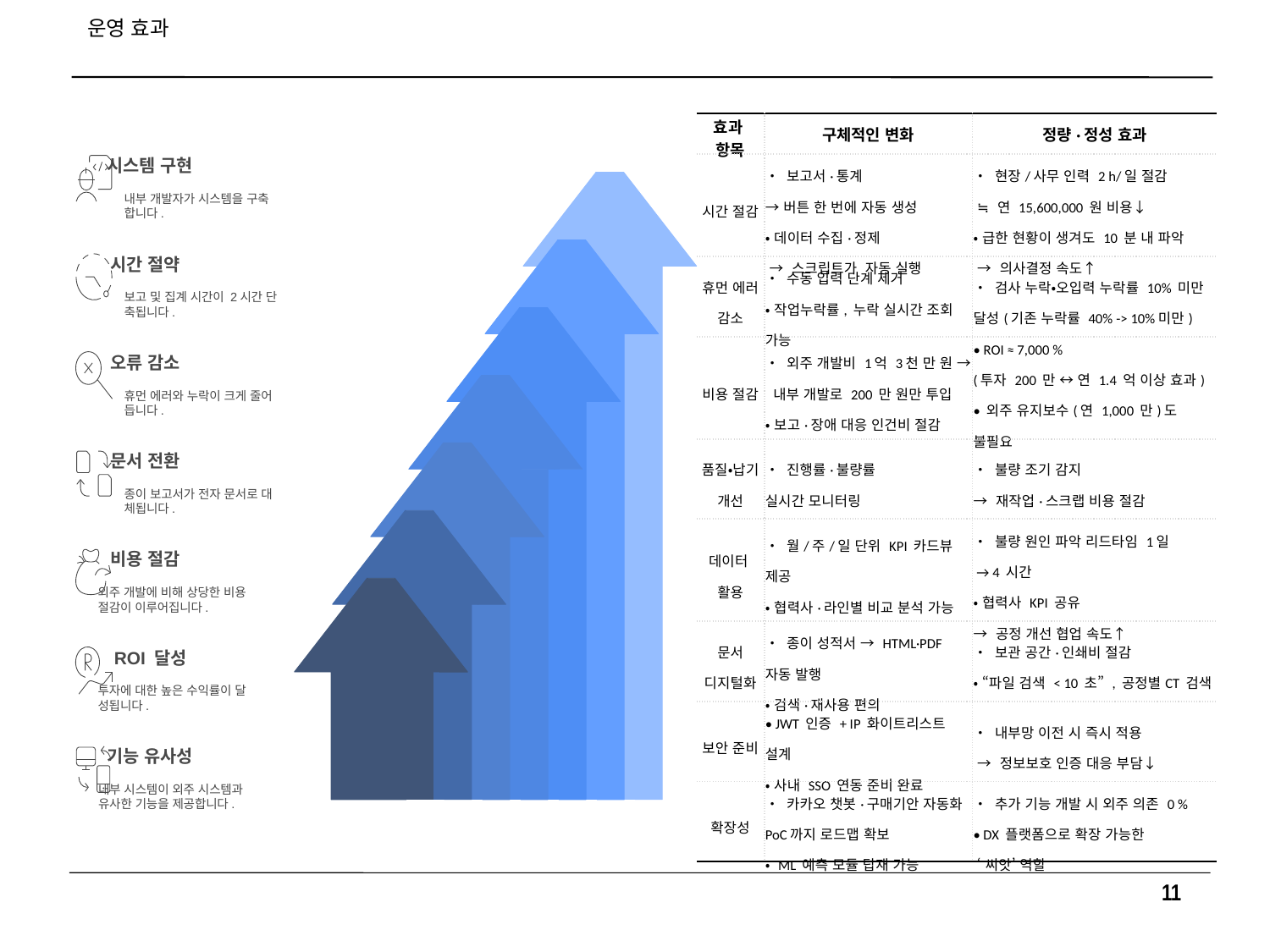

# 운영 효과

시스템 구현

내부 개발자가 시스템을 구축
합니다.

시간 절약

보고 및 집계 시간이 2시간 단
축됩니다.

오류 감소

휴먼 에러와 누락이 크게 줄어
듭니다.

문서 전환
종이 보고서가 전자 문서로 대
체됩니다.

비용 절감

외주 개발에 비해 상당한 비용
절감이 이루어집니다.

ROI 달성
투자에 대한 높은 수익률이 달
성됩니다.
기능 유사성

내부 시스템이 외주 시스템과
유사한 기능을 제공합니다.
| 효과 항목 | 구체적인 변화 | 정량·정성 효과 |
| --- | --- | --- |
| 시간 절감 | • 보고서·통계 →버튼 한 번에 자동 생성 • 데이터 수집·정제 → 스크립트가 자동 실행 | • 현장/사무 인력 2 h/일 절감 ≒ 연 15,600,000 원 비용↓ • 급한 현황이 생겨도 10 분 내 파악 → 의사결정 속도↑ |
| 휴먼 에러 감소 | • 수동 입력 단계 제거 • 작업누락률, 누락 실시간 조회 가능 | • 검사 누락‧오입력 누락률 10% 미만 달성(기존 누락률 40% -> 10%미만) |
| 비용 절감 | • 외주 개발비 1억 3천 만 원 → 내부 개발로 200 만 원만 투입 • 보고·장애 대응 인건비 절감 | • ROI ≈ 7,000 % (투자 200 만 ↔ 연 1.4 억 이상 효과) • 외주 유지보수(연 1,000 만)도 불필요 |
| 품질‧납기 개선 | • 진행률·불량률 실시간 모니터링 | • 불량 조기 감지 → 재작업·스크랩 비용 절감 |
| 데이터 활용 | • 월/주/일 단위 KPI 카드뷰 제공 • 협력사·라인별 비교 분석 가능 | • 불량 원인 파악 리드타임 1일 → 4 시간 • 협력사 KPI 공유 → 공정 개선 협업 속도↑ |
| 문서 디지털화 | • 종이 성적서 → HTML·PDF 자동 발행 • 검색·재사용 편의 | • 보관 공간·인쇄비 절감 • “파일 검색 < 10 초” , 공정별CT 검색 |
| 보안 준비 | • JWT 인증 + IP 화이트리스트 설계 • 사내 SSO 연동 준비 완료 | • 내부망 이전 시 즉시 적용 → 정보보호 인증 대응 부담↓ |
| 확장성 | • 카카오 챗봇·구매기안 자동화 PoC까지 로드맵 확보 • ML 예측 모듈 탑재 가능 | • 추가 기능 개발 시 외주 의존 0 % • DX 플랫폼으로 확장 가능한 ‘씨앗’ 역할 |